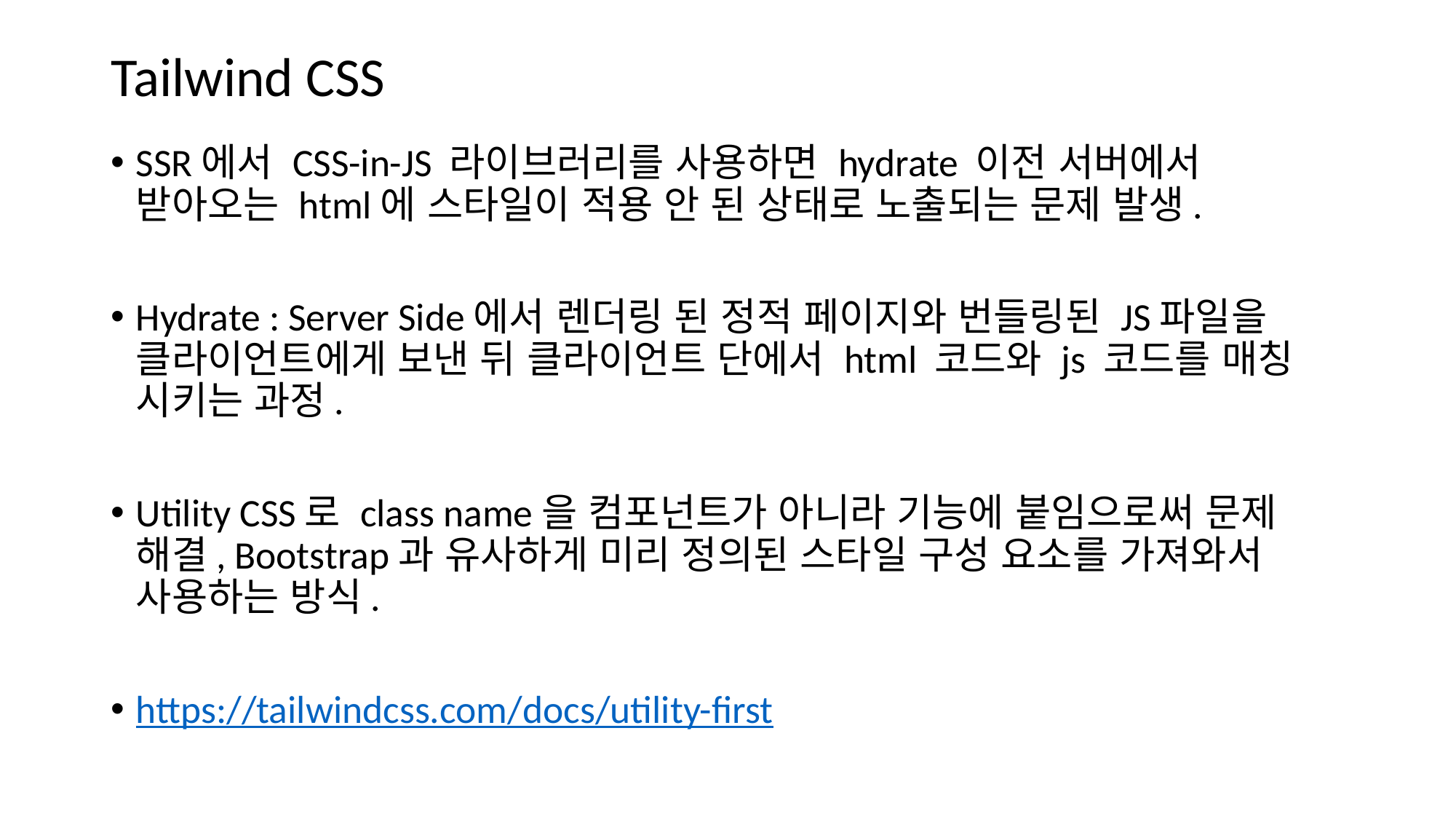

# Tailwind CSS
SSR에서 CSS-in-JS 라이브러리를 사용하면 hydrate 이전 서버에서 받아오는 html에 스타일이 적용 안 된 상태로 노출되는 문제 발생.

Hydrate : Server Side에서 렌더링 된 정적 페이지와 번들링된 JS파일을 클라이언트에게 보낸 뒤 클라이언트 단에서 html 코드와 js 코드를 매칭 시키는 과정.

Utility CSS로 class name을 컴포넌트가 아니라 기능에 붙임으로써 문제 해결, Bootstrap과 유사하게 미리 정의된 스타일 구성 요소를 가져와서 사용하는 방식.

https://tailwindcss.com/docs/utility-first